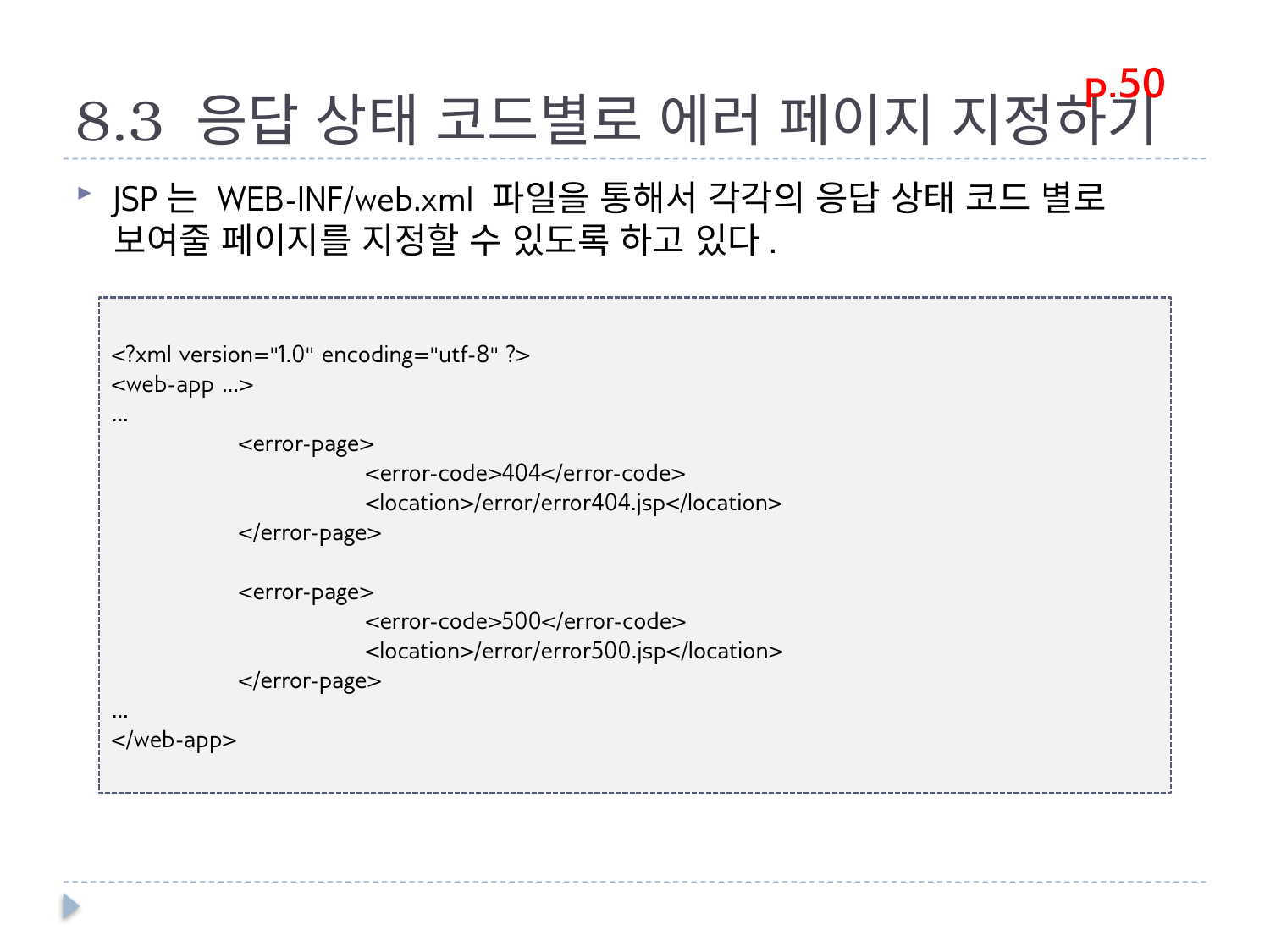

# 8.3 응답 상태 코드별로 에러 페이지 지정하기
p.50
JSP는 WEB-INF/web.xml 파일을 통해서 각각의 응답 상태 코드 별로 보여줄 페이지를 지정할 수 있도록 하고 있다.
<?xml version="1.0" encoding="utf-8" ?>
<web-app ...>
...
	<error-page>
		<error-code>404</error-code>
		<location>/error/error404.jsp</location>
	</error-page>

	<error-page>
		<error-code>500</error-code>
		<location>/error/error500.jsp</location>
	</error-page>
...
</web-app>